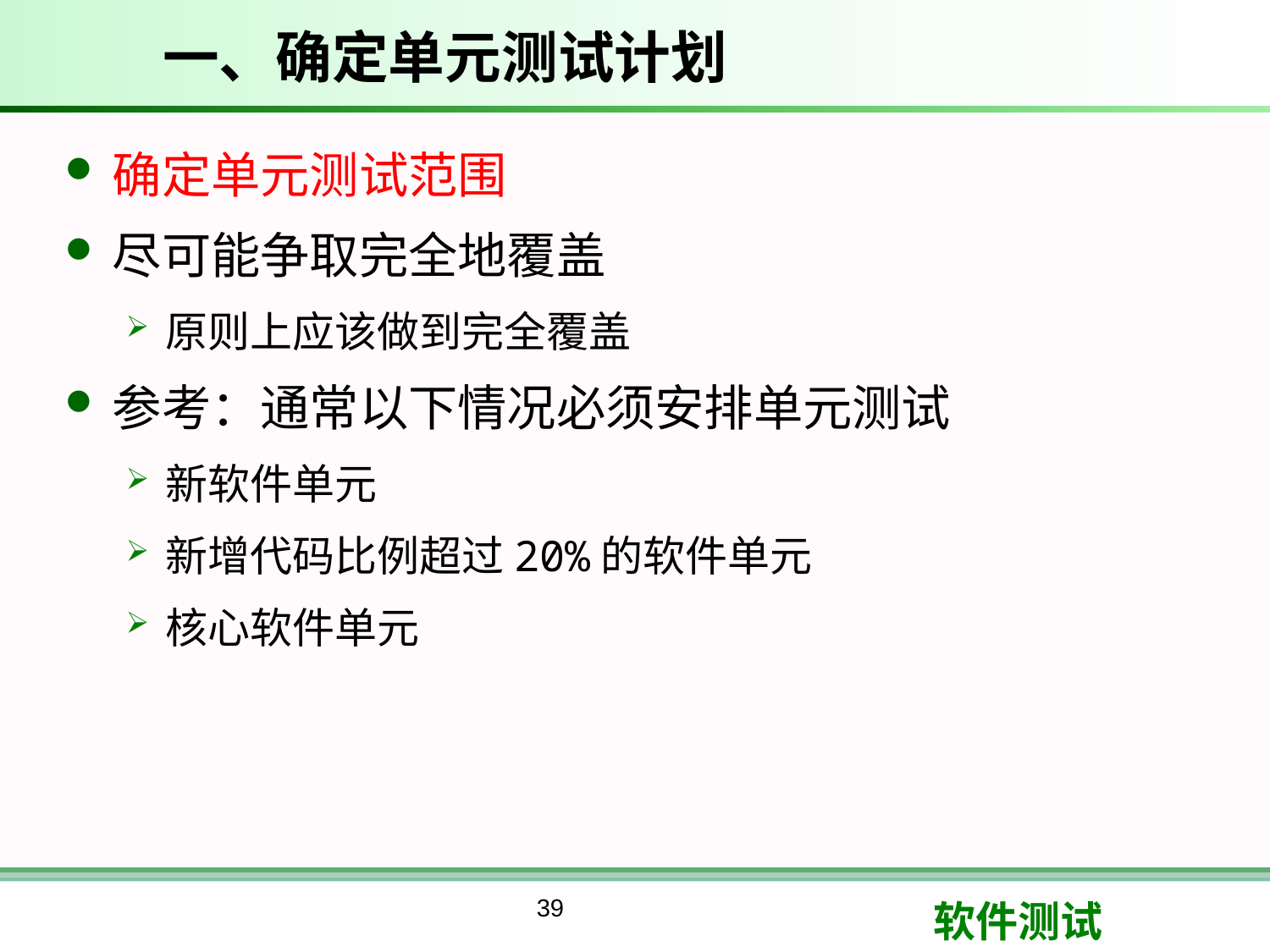

# 一、确定单元测试计划
确定单元测试范围
尽可能争取完全地覆盖
原则上应该做到完全覆盖
参考：通常以下情况必须安排单元测试
新软件单元
新增代码比例超过20%的软件单元
核心软件单元
39